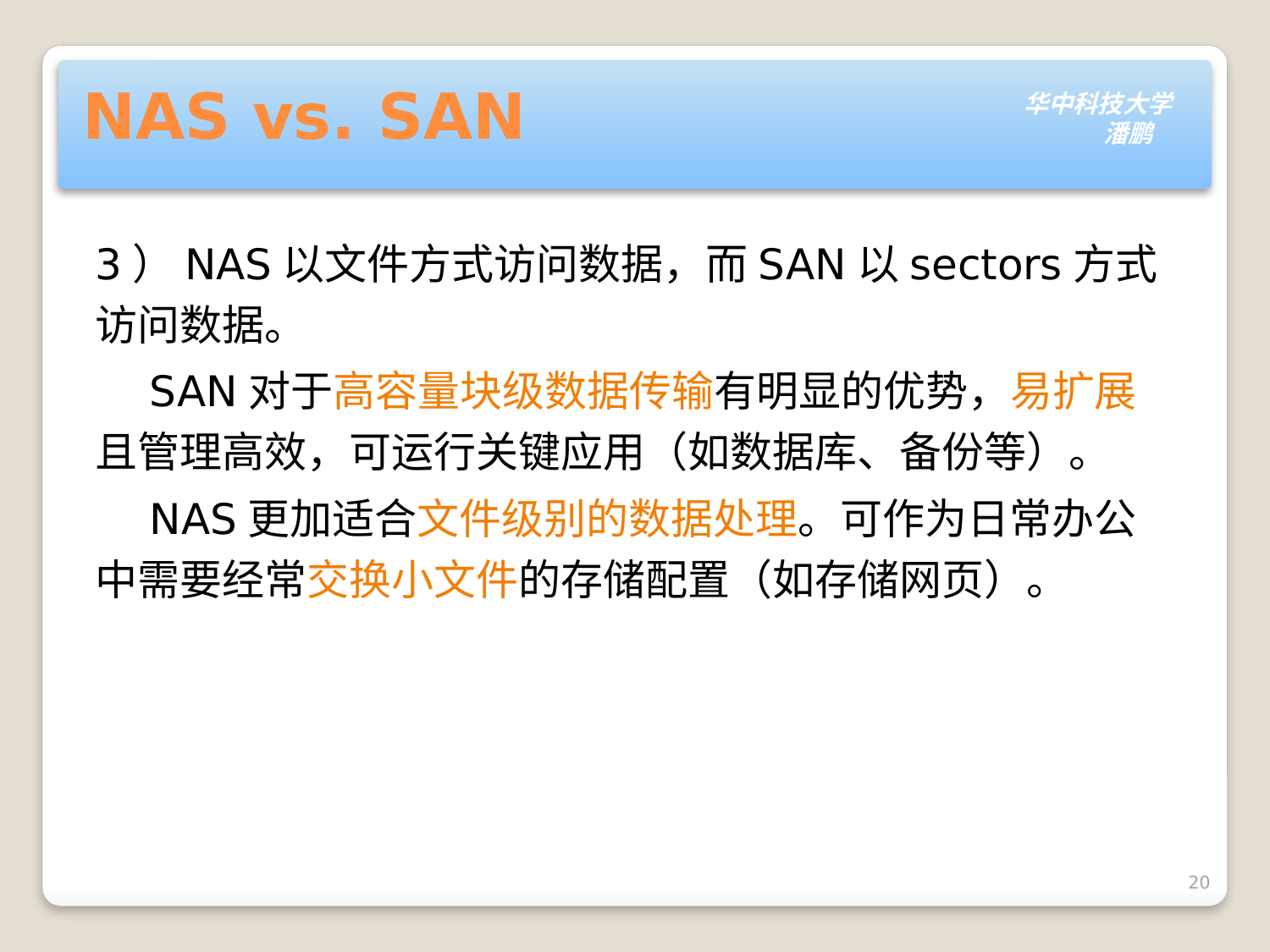

NAS vs. SAN
3）NAS以文件方式访问数据，而SAN以sectors方式访问数据。
    SAN对于高容量块级数据传输有明显的优势，易扩展且管理高效，可运行关键应用（如数据库、备份等）。
    NAS更加适合文件级别的数据处理。可作为日常办公中需要经常交换小文件的存储配置（如存储网页）。
20